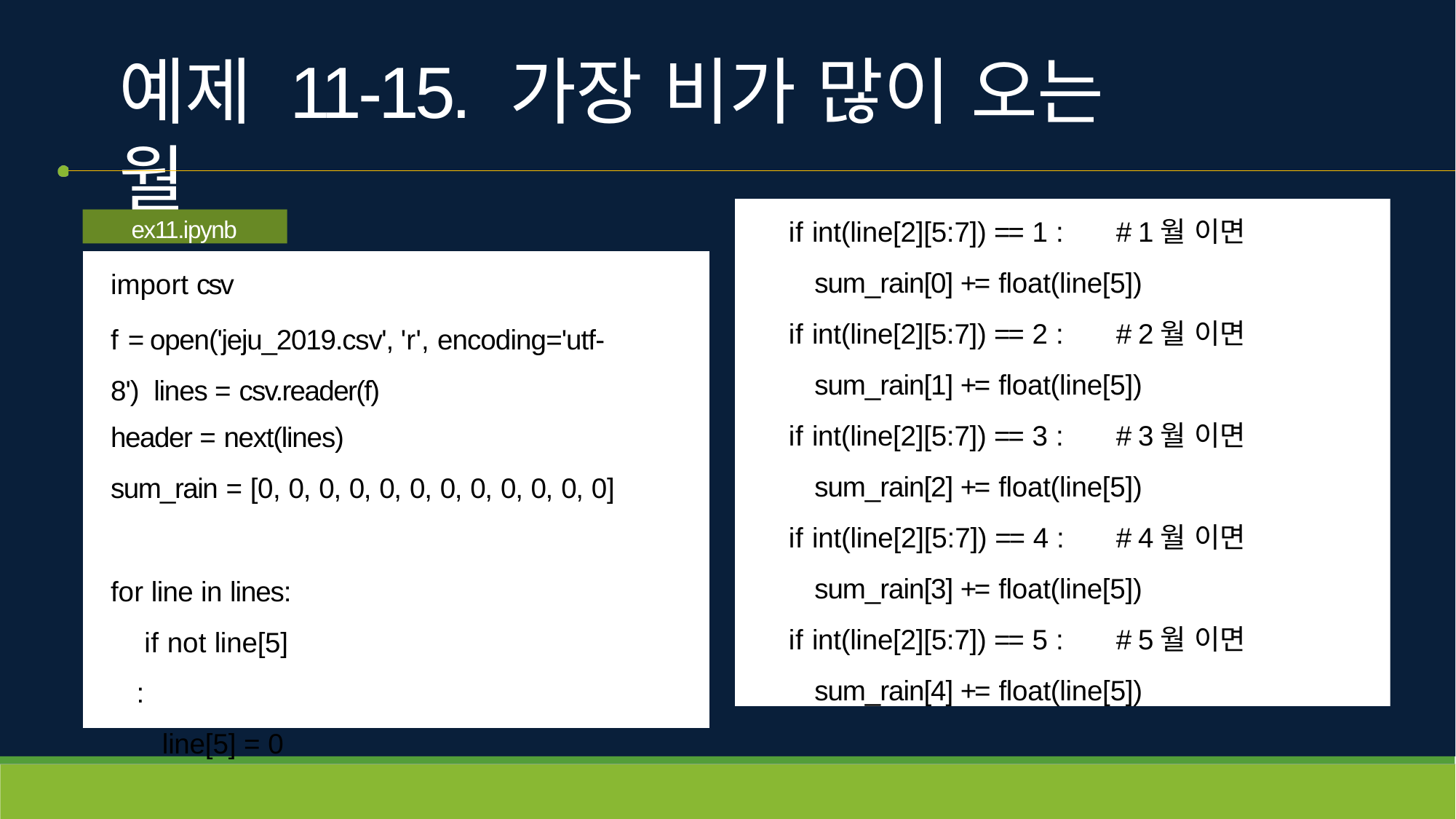

# 예제 11-15. 가장 비가 많이 오는 월

if int(line[2][5:7]) == 1 :	# 1월 이면
sum_rain[0] += float(line[5])
if int(line[2][5:7]) == 2 :	# 2월 이면
sum_rain[1] += float(line[5])
if int(line[2][5:7]) == 3 :	# 3월 이면
sum_rain[2] += float(line[5])
if int(line[2][5:7]) == 4 :	# 4월 이면
sum_rain[3] += float(line[5])
if int(line[2][5:7]) == 5 :	# 5월 이면
sum_rain[4] += float(line[5])
ex11.ipynb
import csv
f = open('jeju_2019.csv', 'r', encoding='utf-8')  lines = csv.reader(f)
header = next(lines)
sum_rain = [0, 0, 0, 0, 0, 0, 0, 0, 0, 0, 0, 0]

for line in lines:  if not line[5] :
line[5] = 0